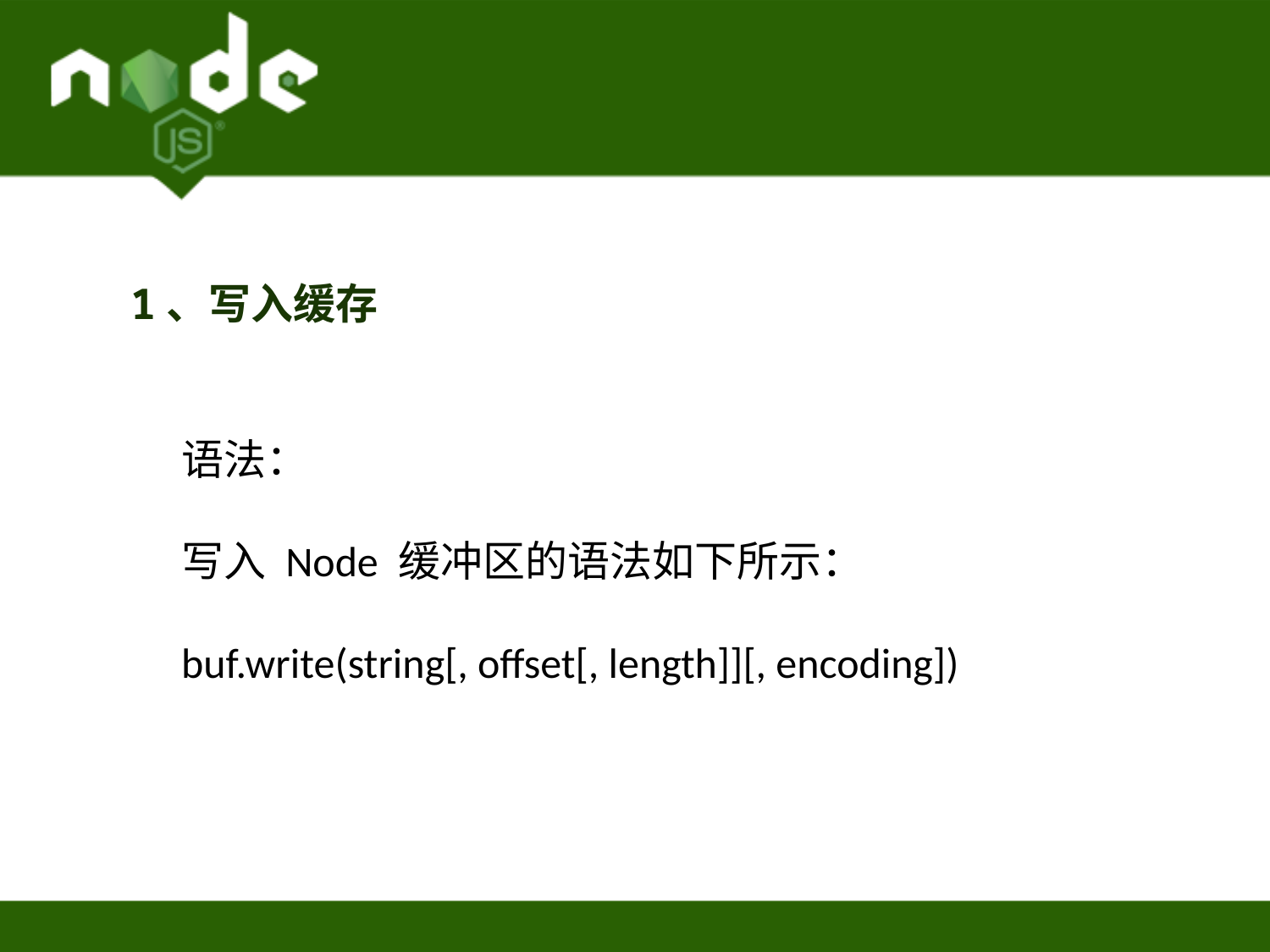

1、写入缓存
语法：
写入 Node 缓冲区的语法如下所示：
buf.write(string[, offset[, length]][, encoding])